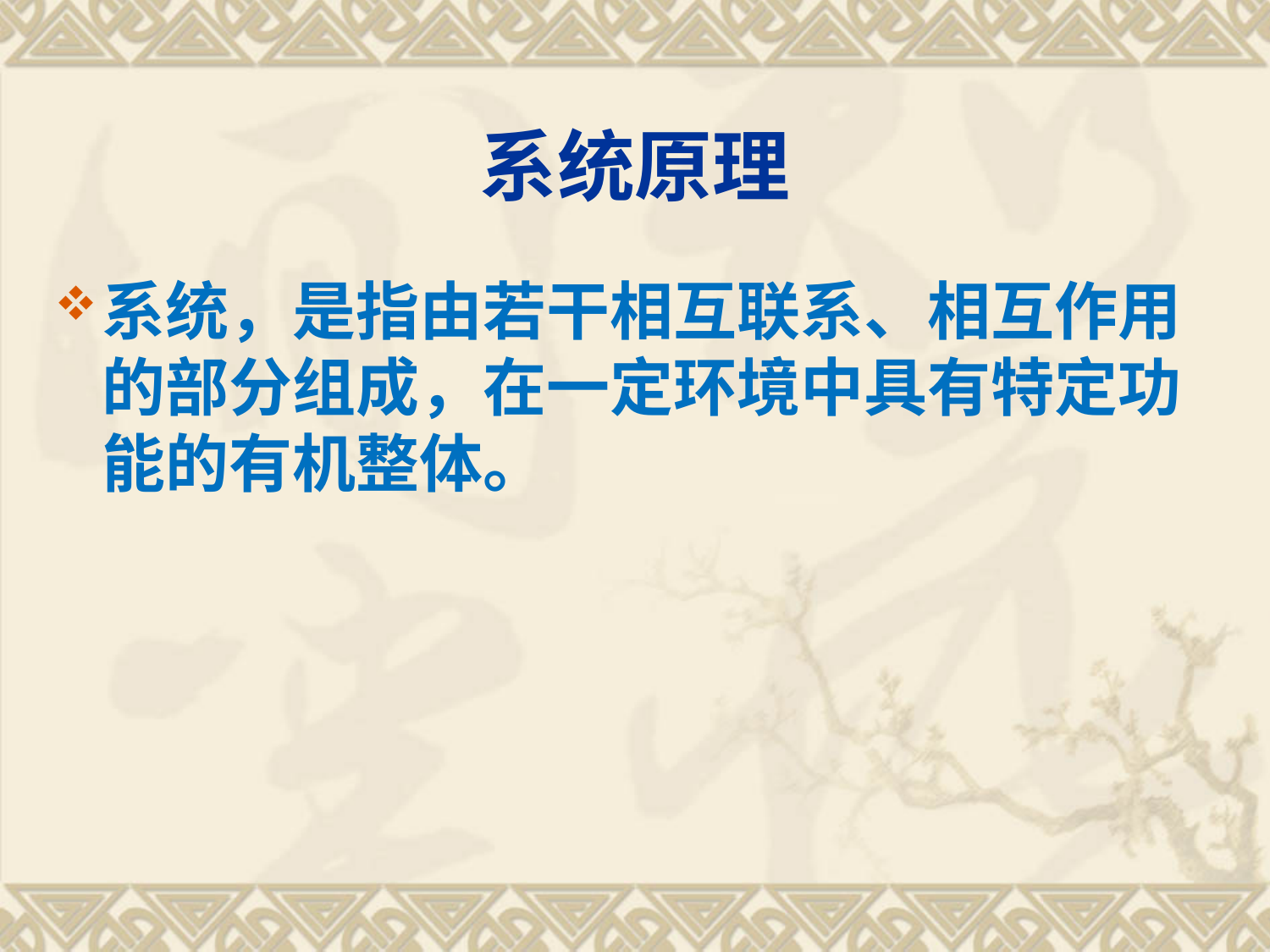

# 系统原理
系统，是指由若干相互联系、相互作用的部分组成，在一定环境中具有特定功能的有机整体。